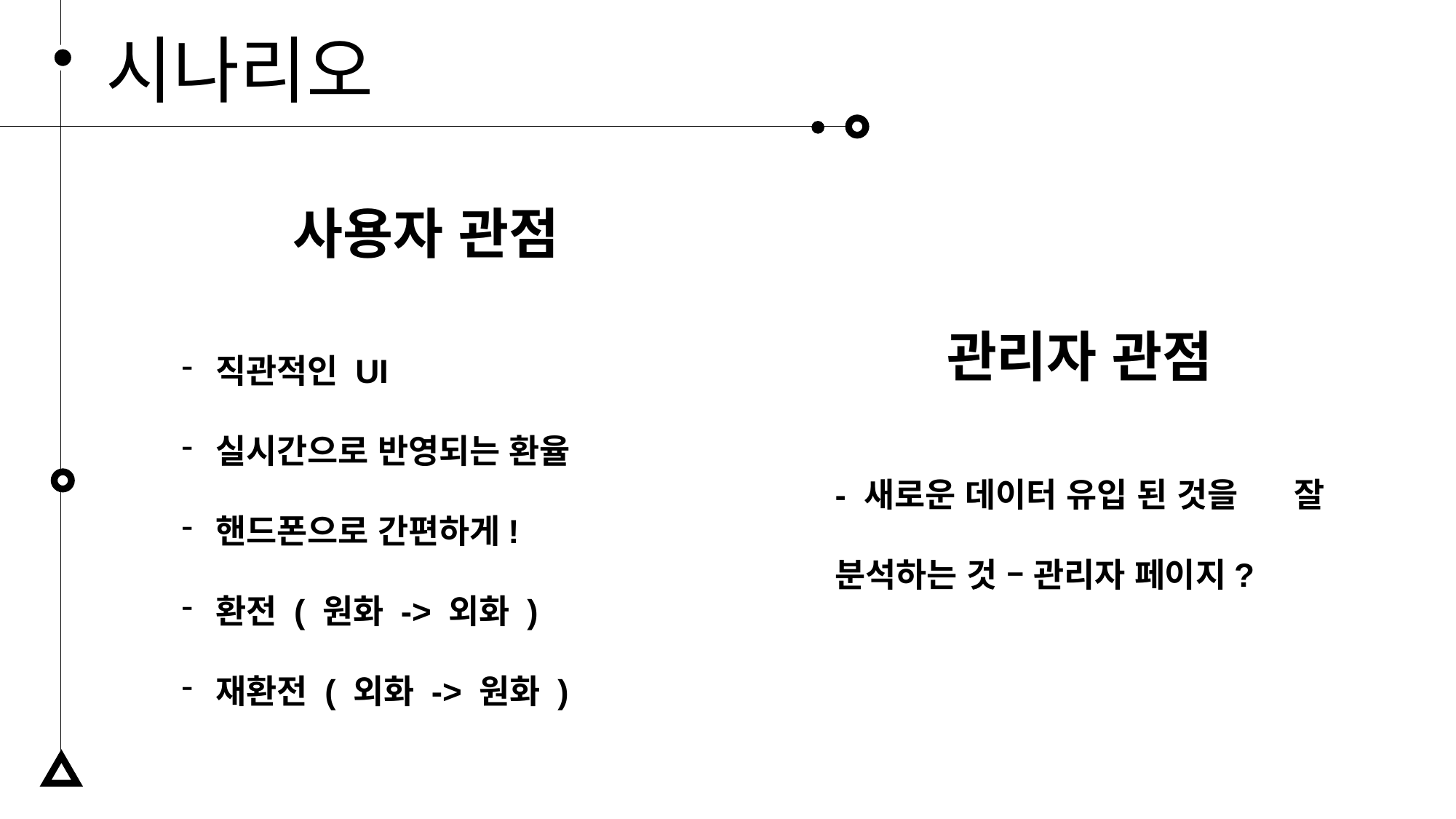

시나리오
사용자 관점
직관적인 UI
실시간으로 반영되는 환율
핸드폰으로 간편하게!
환전 ( 원화 -> 외화 )
재환전 ( 외화 -> 원화 )
관리자 관점
- 새로운 데이터 유입 된 것을      잘 분석하는 것 – 관리자 페이지?